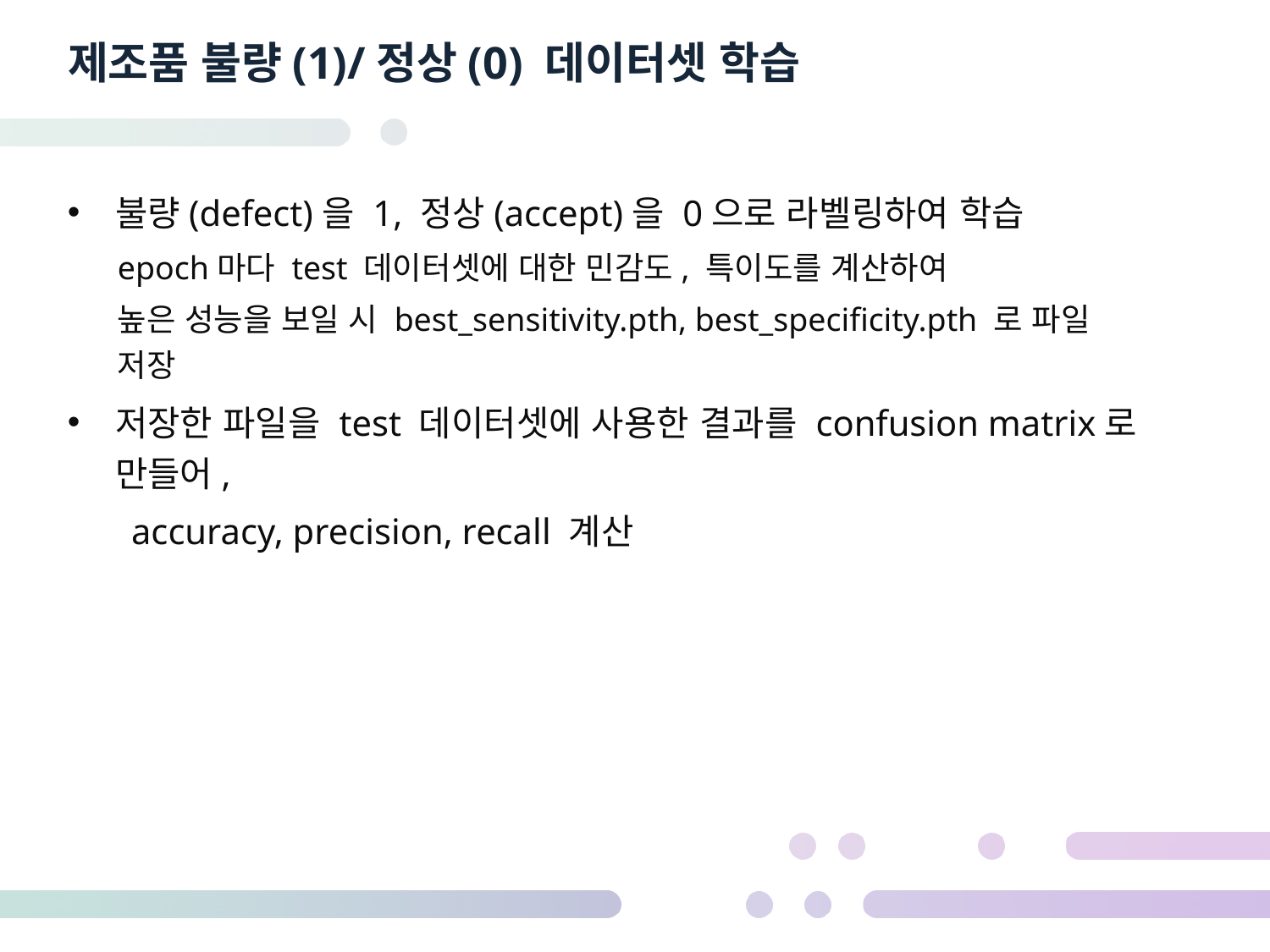

# 제조품 불량(1)/정상(0) 데이터셋 학습
불량(defect)을 1, 정상(accept)을 0으로 라벨링하여 학습
epoch마다 test 데이터셋에 대한 민감도, 특이도를 계산하여
높은 성능을 보일 시 best_sensitivity.pth, best_specificity.pth 로 파일 저장

저장한 파일을 test 데이터셋에 사용한 결과를 confusion matrix로 만들어,
       accuracy, precision, recall 계산